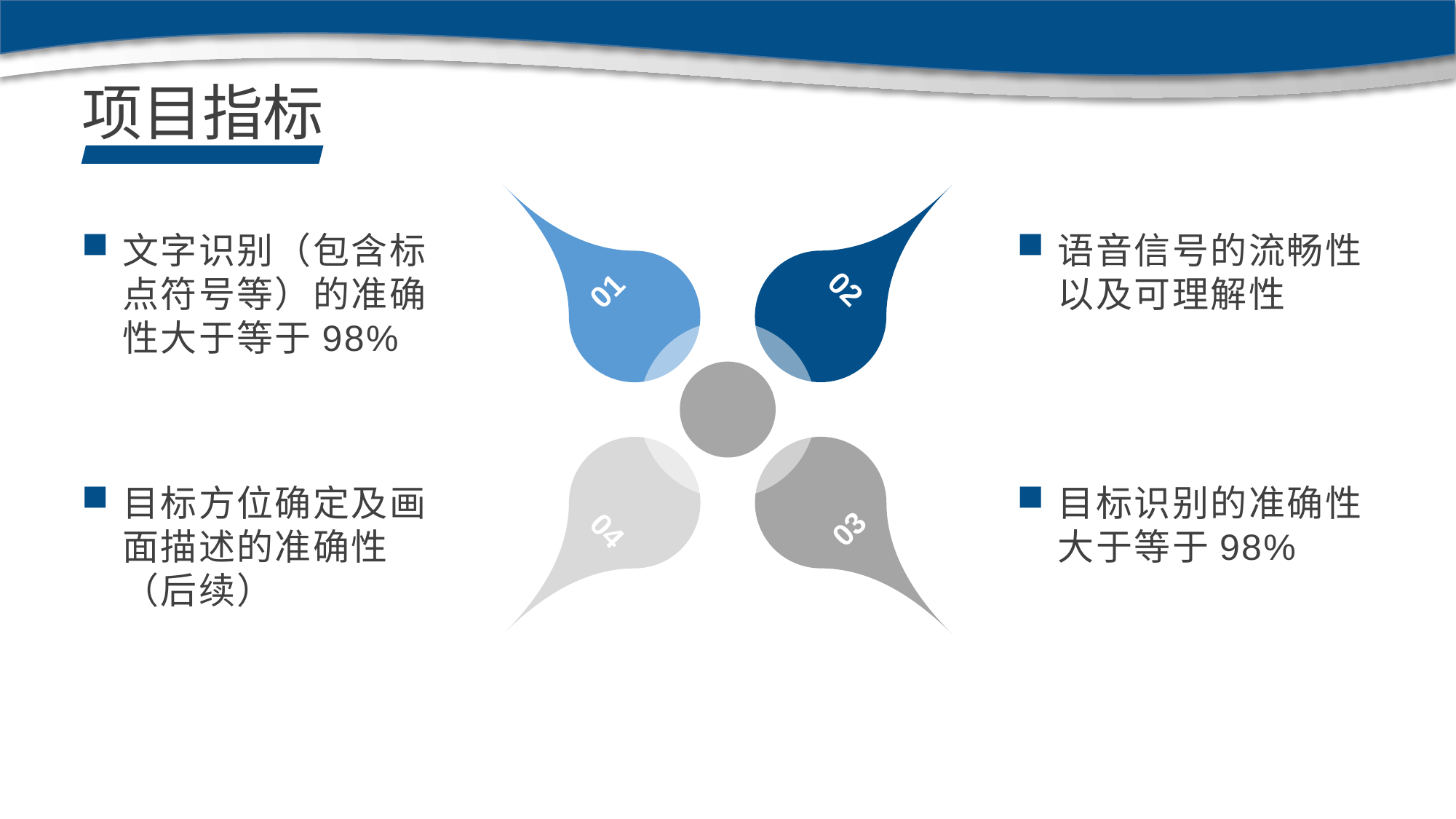

项目指标

文字识别（包含标点符号等）的准确性大于等于98%
语音信号的流畅性以及可理解性

02
01

03
04
目标方位确定及画面描述的准确性（后续）
目标识别的准确性大于等于98%